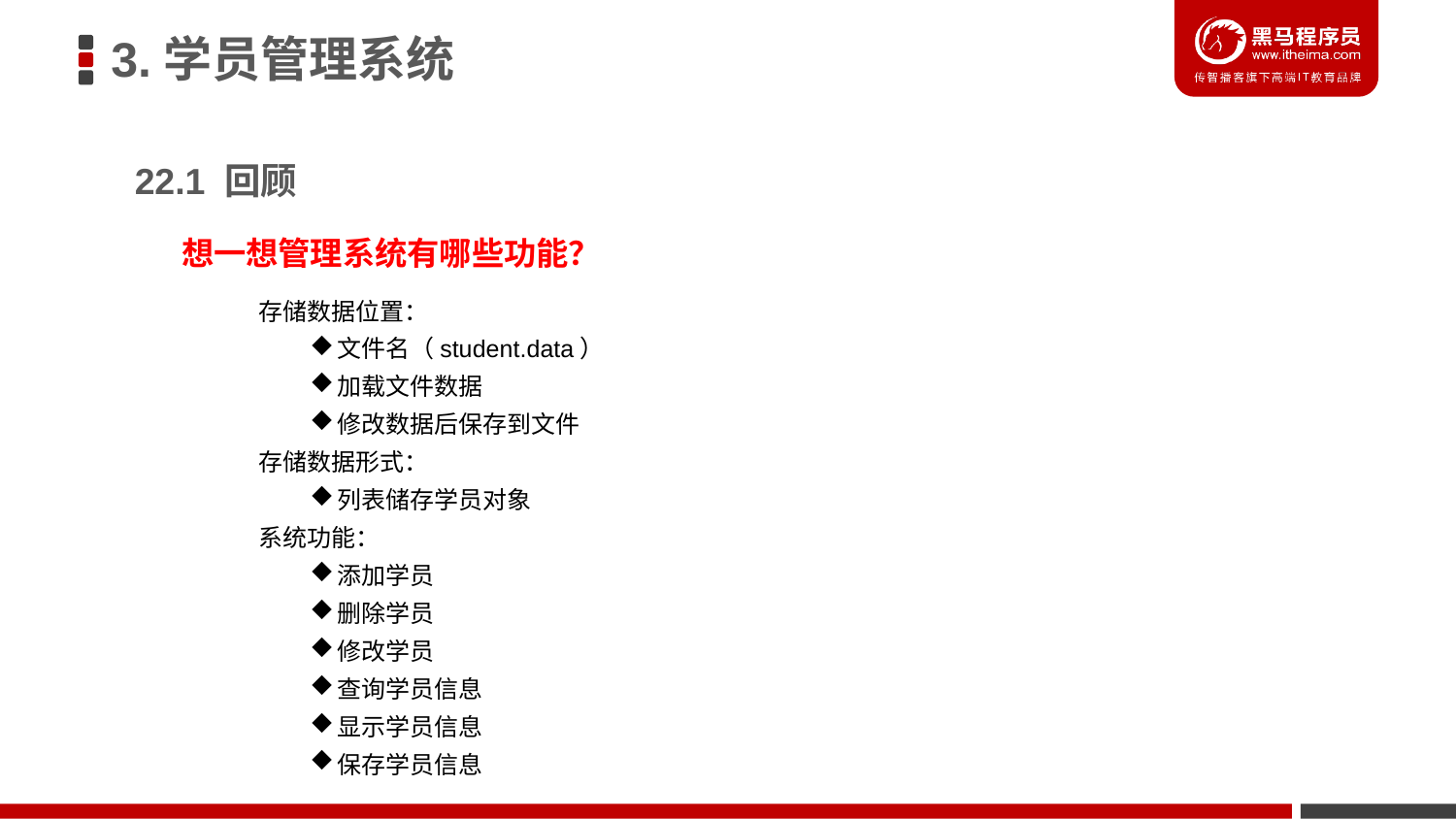

3.学员管理系统
22.1 回顾
想一想管理系统有哪些功能？
   存储数据位置：
文件名（student.data）
加载文件数据
修改数据后保存到文件
   存储数据形式：
列表储存学员对象
   系统功能：
添加学员
删除学员
修改学员
查询学员信息
显示学员信息
保存学员信息